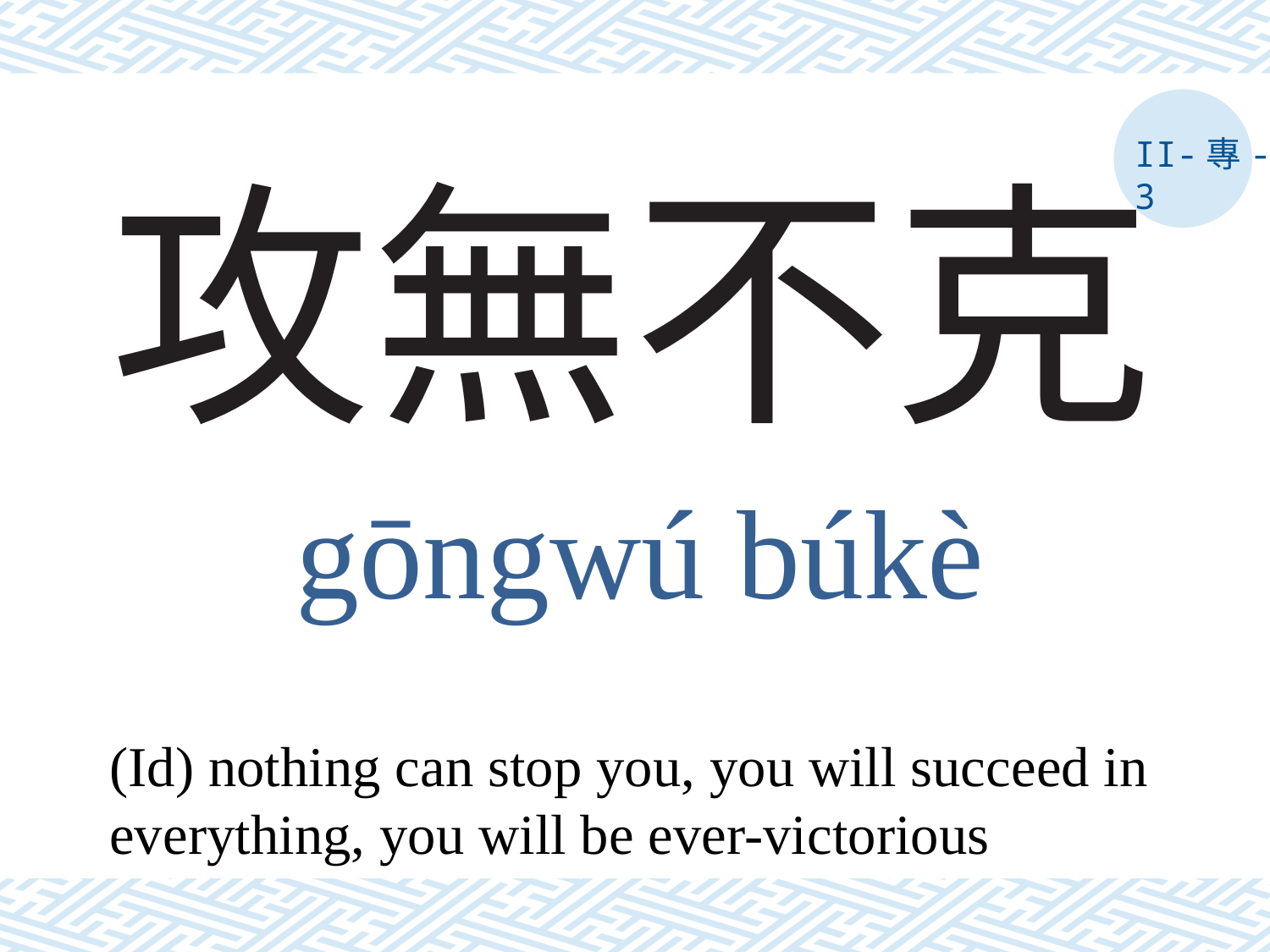

II-專-3

# 攻無不克
gōngwú búkè
(Id) nothing can stop you, you will succeed in everything, you will be ever-victorious